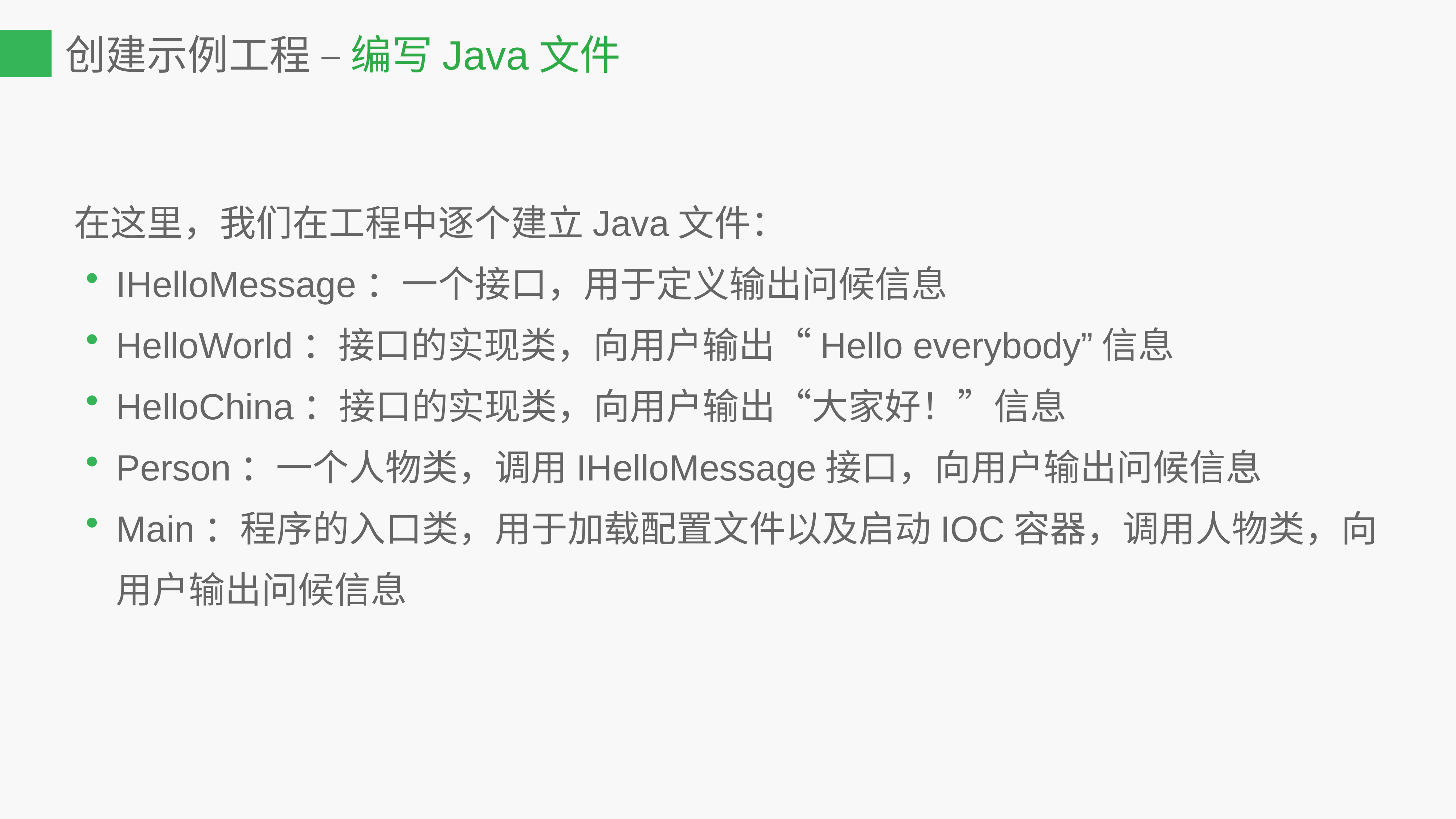

创建示例工程 – 编写Java文件

在这里，我们在工程中逐个建立Java文件：
IHelloMessage：一个接口，用于定义输出问候信息
HelloWorld：接口的实现类，向用户输出“Hello everybody”信息
HelloChina：接口的实现类，向用户输出“大家好！”信息
Person：一个人物类，调用IHelloMessage接口，向用户输出问候信息
Main：程序的入口类，用于加载配置文件以及启动IOC容器，调用人物类，向用户输出问候信息